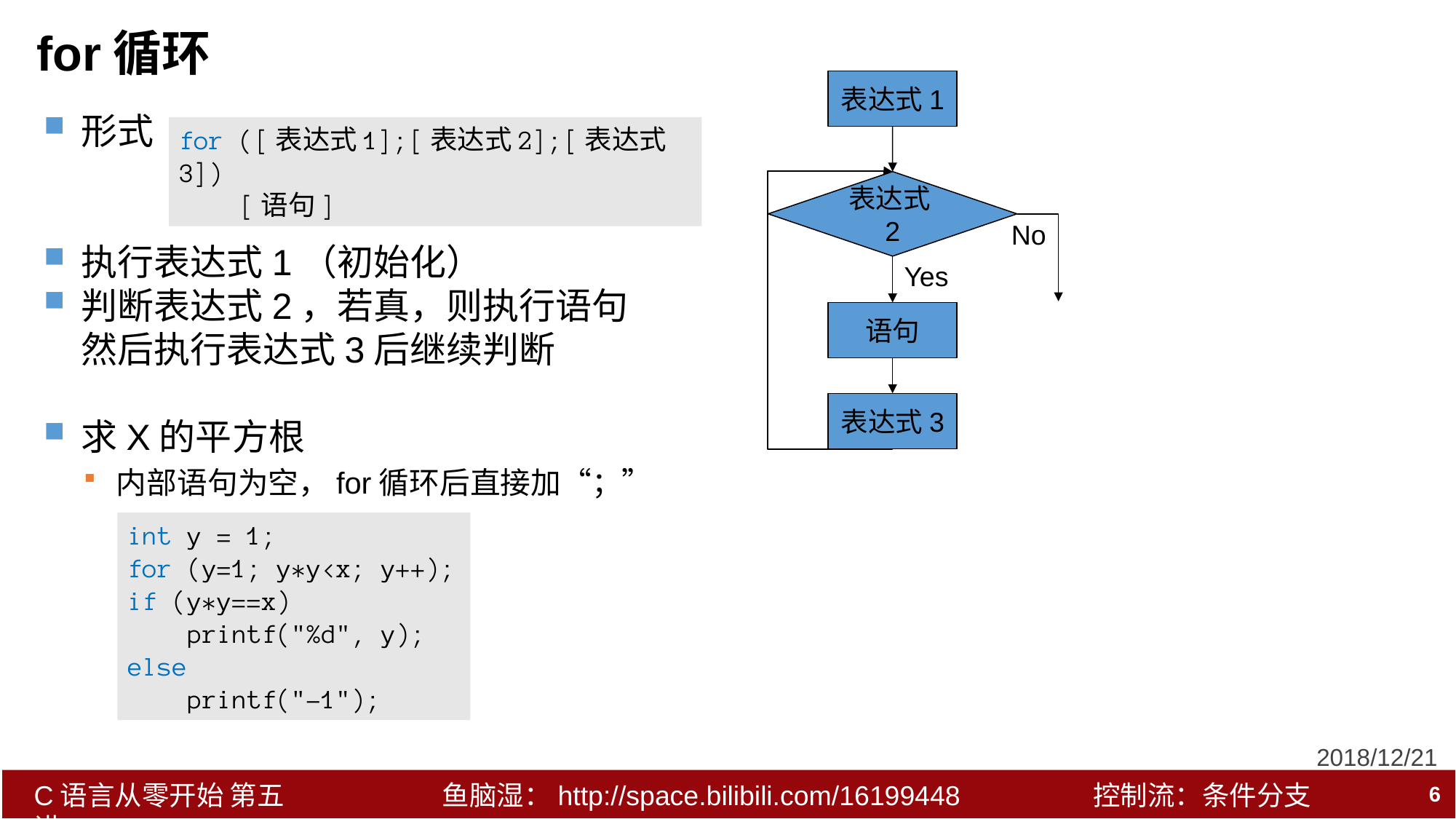

# for循环
表达式1
表达式2
No
Yes
语句
表达式3
形式

执行表达式1（初始化）
判断表达式2，若真，则执行语句
然后执行表达式3后继续判断

求X的平方根
内部语句为空，for循环后直接加“；”

for ([表达式1];[表达式2];[表达式3])
    [语句]
int y = 1;
for (y=1; y*y<x; y++);
if (y*y==x)
    printf("%d", y);
else
    printf("-1");
2018/12/21
6